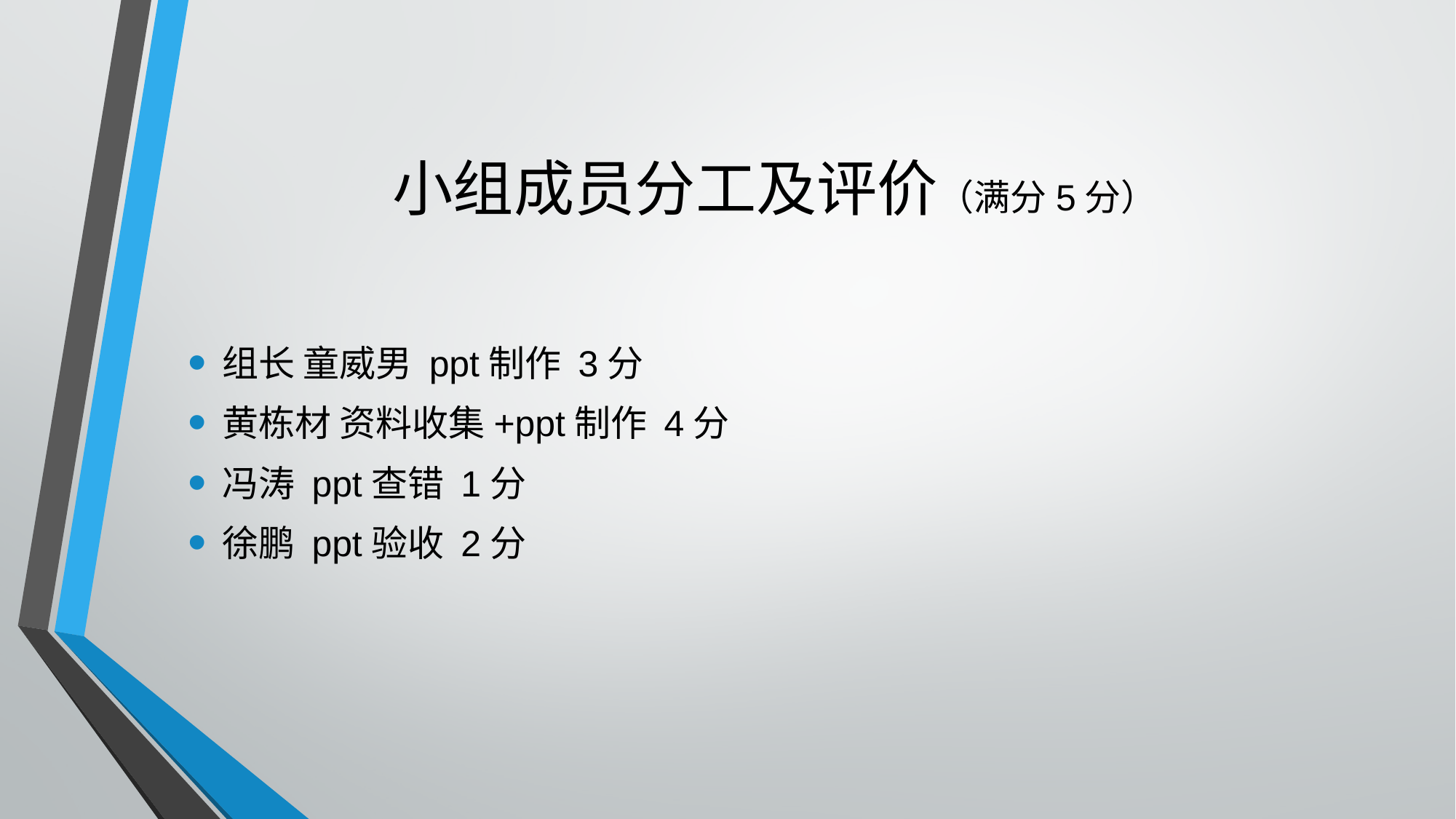

# 小组成员分工及评价（满分5分）
组长 童威男 ppt制作 3分
黄栋材 资料收集+ppt制作 4分
冯涛 ppt查错 1分
徐鹏 ppt验收 2分